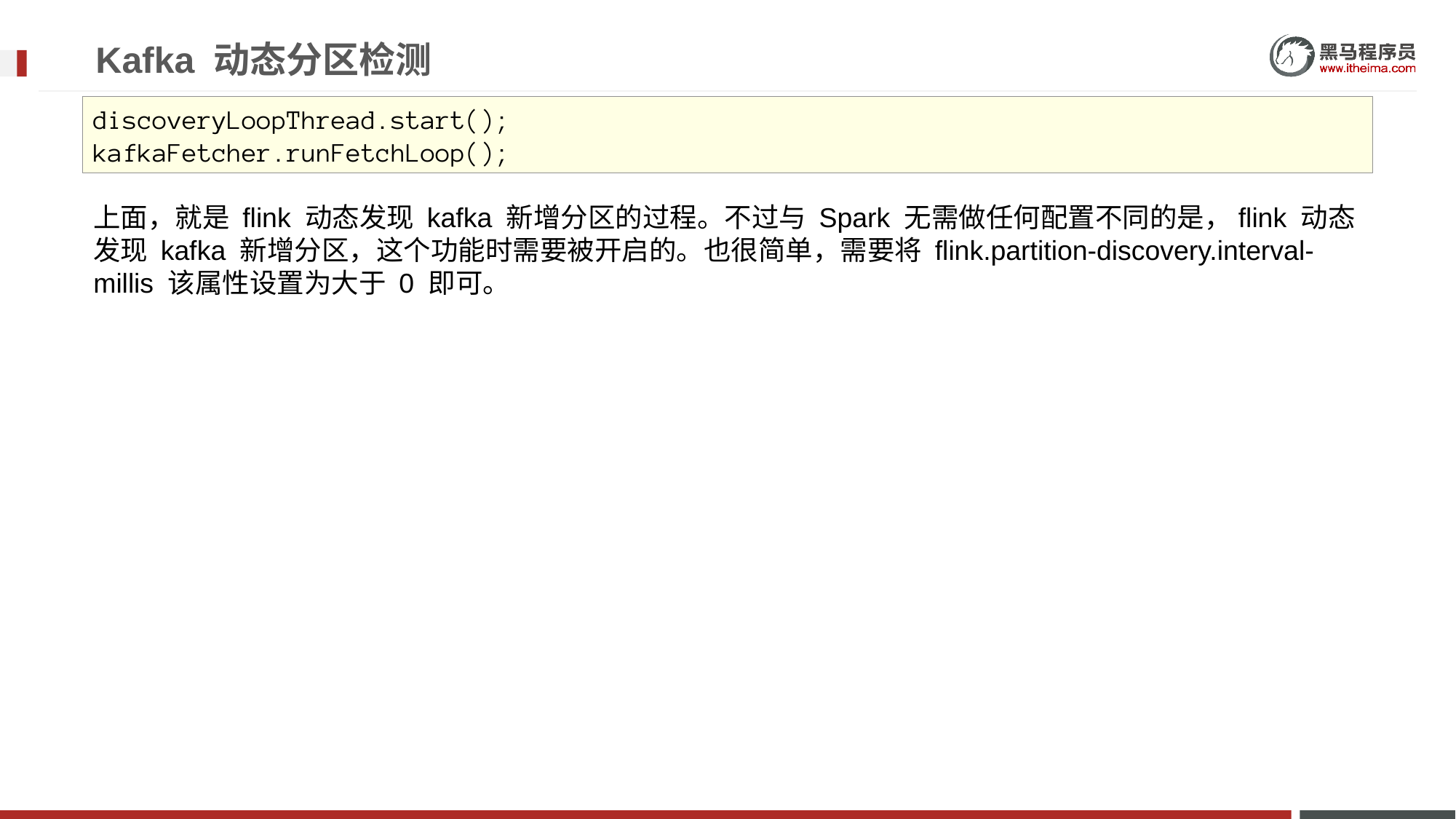

# Kafka 动态分区检测
discoveryLoopThread.start();
kafkaFetcher.runFetchLoop();

上面，就是 flink 动态发现 kafka 新增分区的过程。不过与 Spark 无需做任何配置不同的是，flink 动态发现 kafka 新增分区，这个功能时需要被开启的。也很简单，需要将 flink.partition-discovery.interval-millis 该属性设置为大于 0 即可。